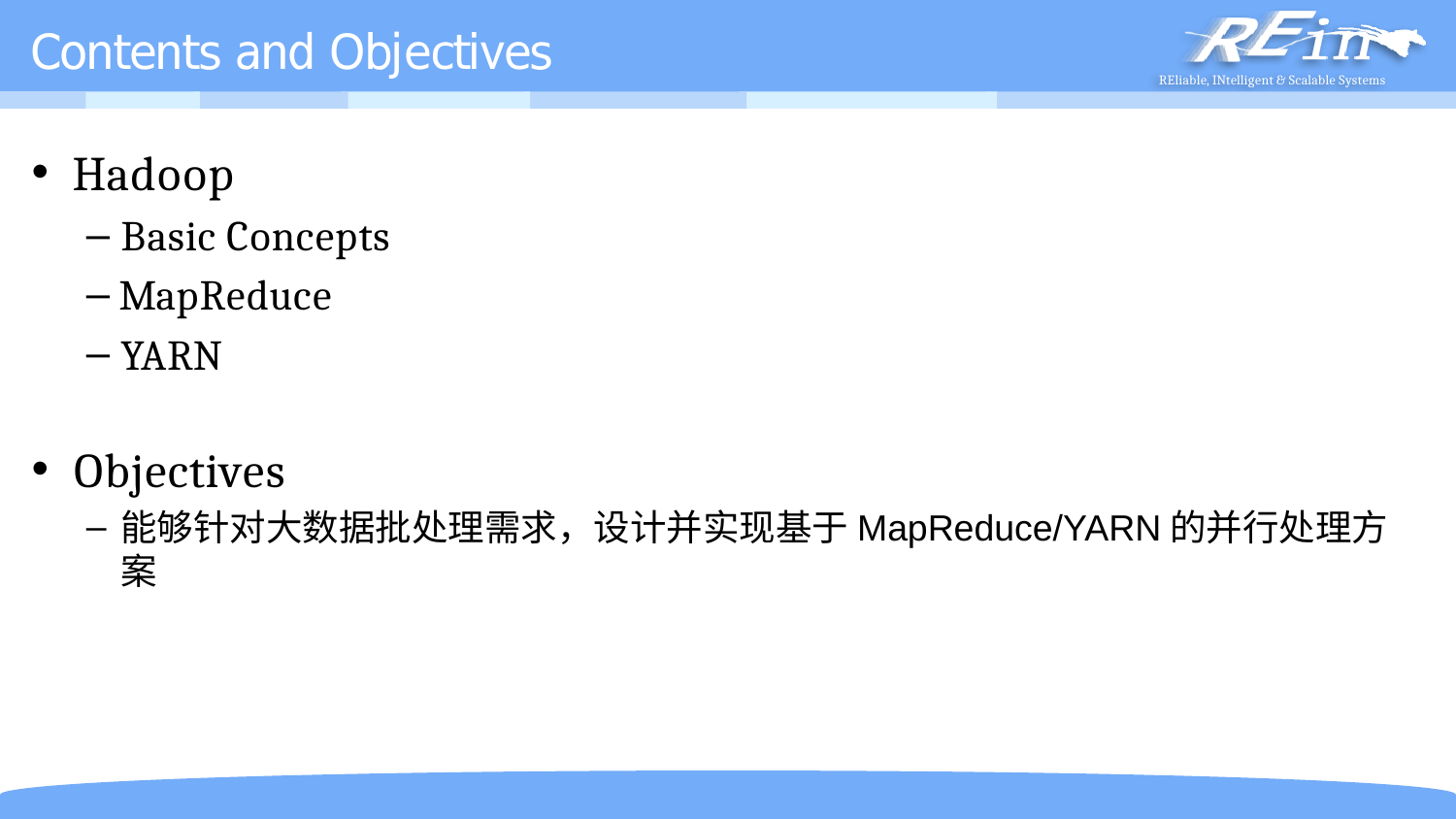

# Contents and Objectives
Hadoop
Basic Concepts
MapReduce
YARN

Objectives
能够针对大数据批处理需求，设计并实现基于MapReduce/YARN的并行处理方案

2